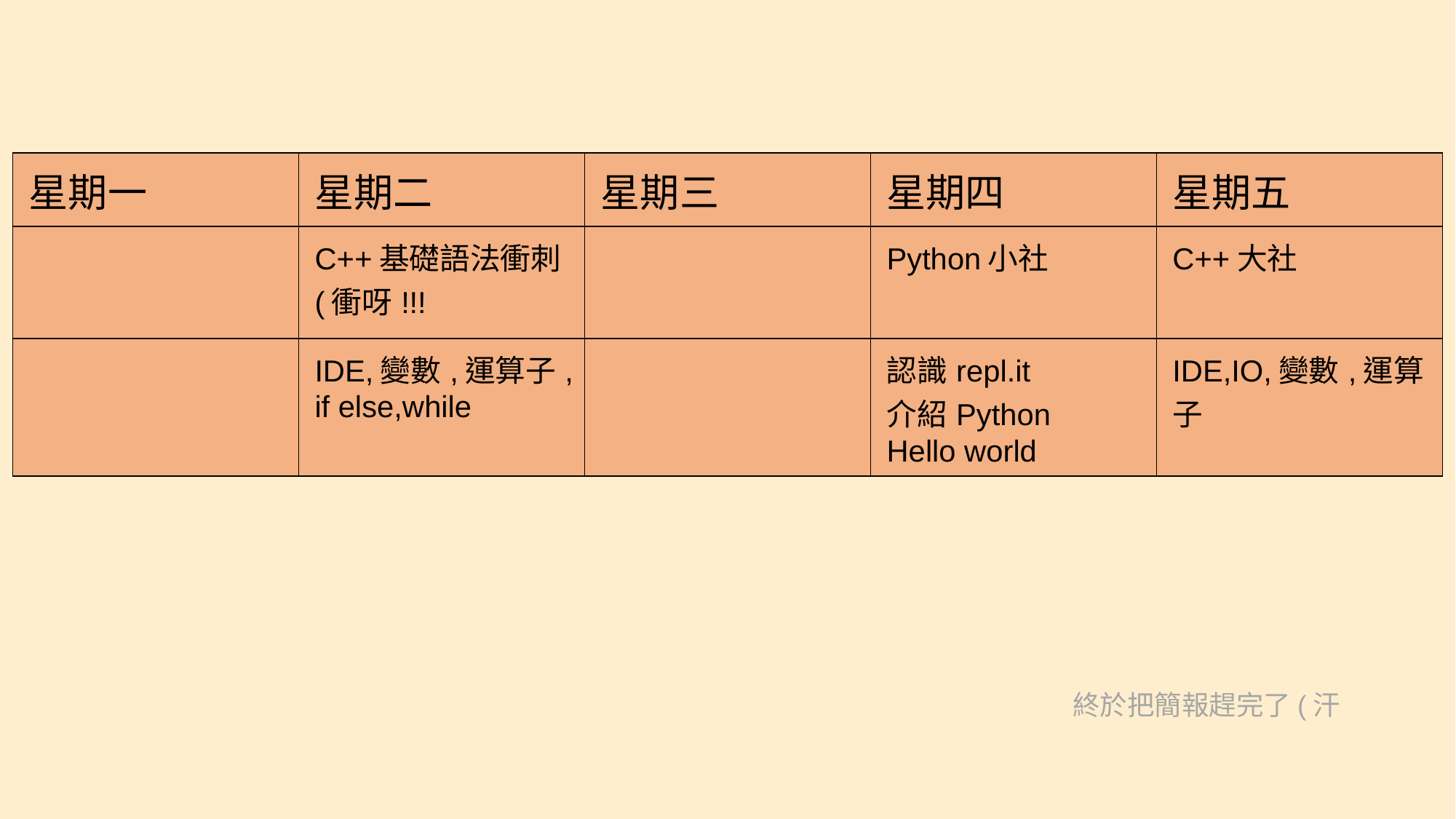

| 星期一 | 星期二 | 星期三 | 星期四 | 星期五 |
| --- | --- | --- | --- | --- |
|  | C++基礎語法衝刺 (衝呀!!! |  | Python小社 | C++大社 |
|  | IDE,變數,運算子,if else,while |  | 認識repl.it 介紹Python Hello world | IDE,IO,變數,運算子 |
終於把簡報趕完了(汗